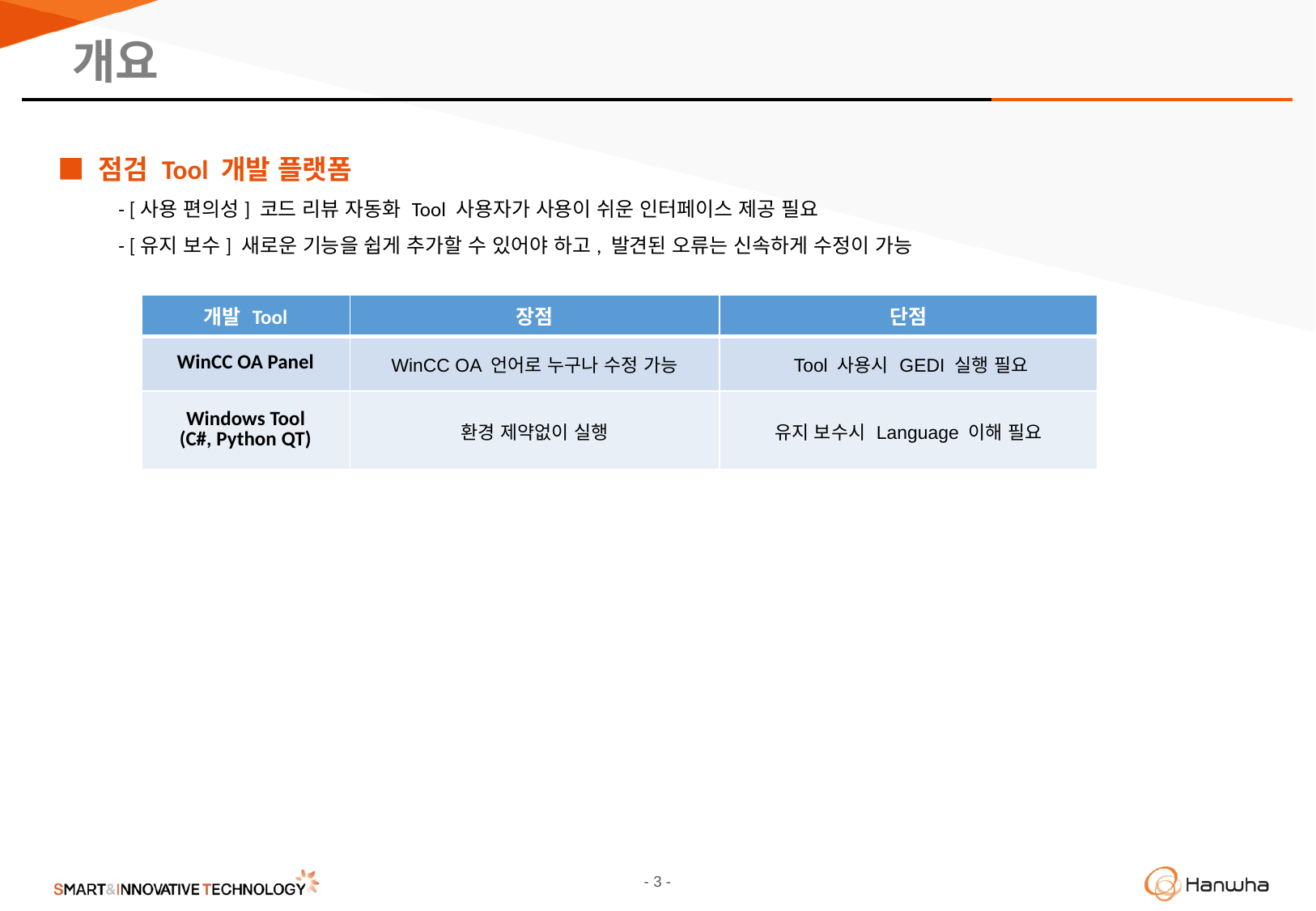

개요
■ 점검 Tool 개발 플랫폼
- [사용 편의성] 코드 리뷰 자동화 Tool 사용자가 사용이 쉬운 인터페이스 제공 필요
- [유지 보수] 새로운 기능을 쉽게 추가할 수 있어야 하고, 발견된 오류는 신속하게 수정이 가능
| 개발 Tool | 장점 | 단점 |
| --- | --- | --- |
| WinCC OA Panel | WinCC OA 언어로 누구나 수정 가능 | Tool 사용시 GEDI 실행 필요 |
| Windows Tool (C#, Python QT) | 환경 제약없이 실행 | 유지 보수시 Language 이해 필요 |